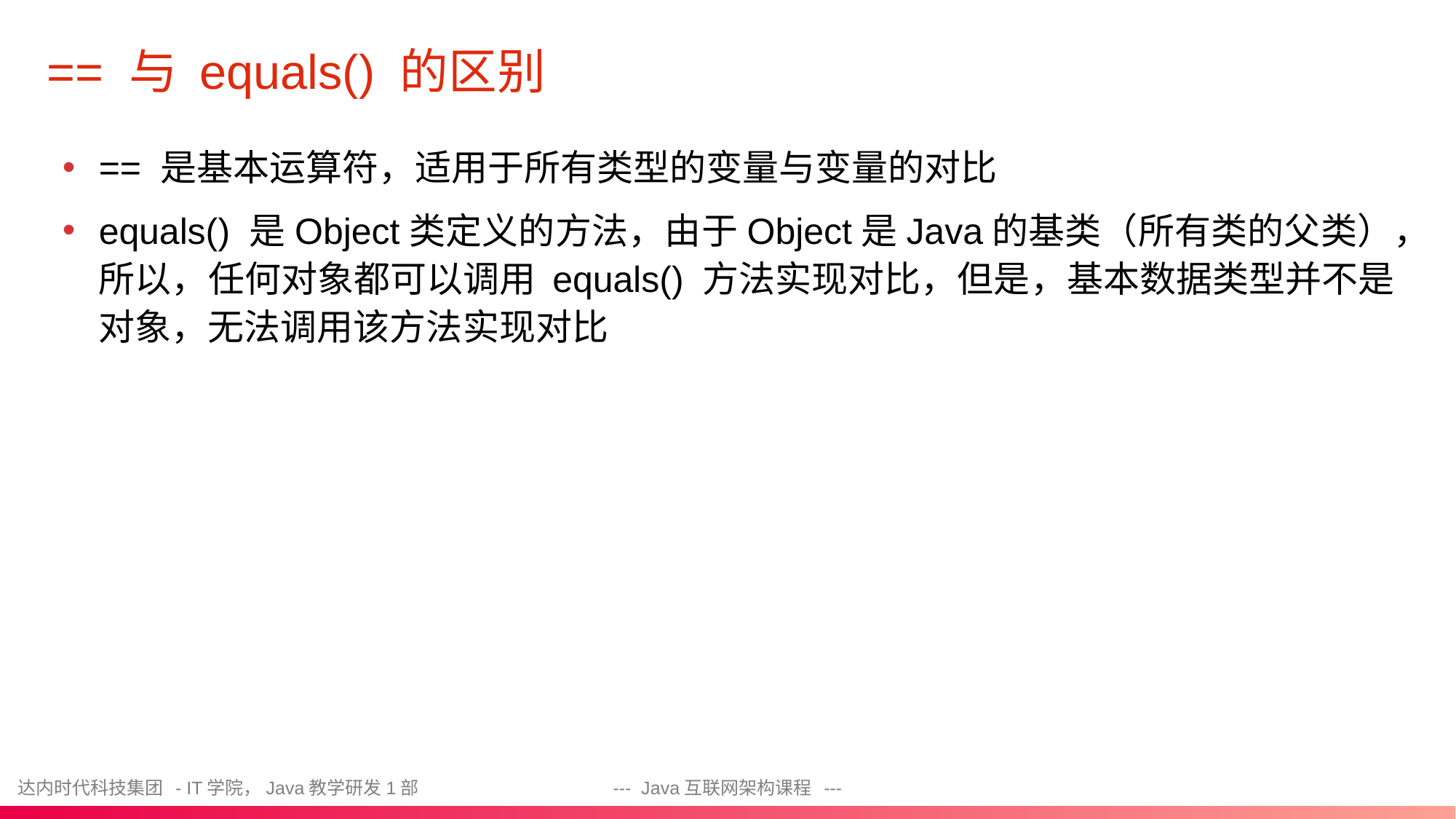

# == 与 equals() 的区别
== 是基本运算符，适用于所有类型的变量与变量的对比
equals() 是Object类定义的方法，由于Object是Java的基类（所有类的父类），所以，任何对象都可以调用 equals() 方法实现对比，但是，基本数据类型并不是对象，无法调用该方法实现对比